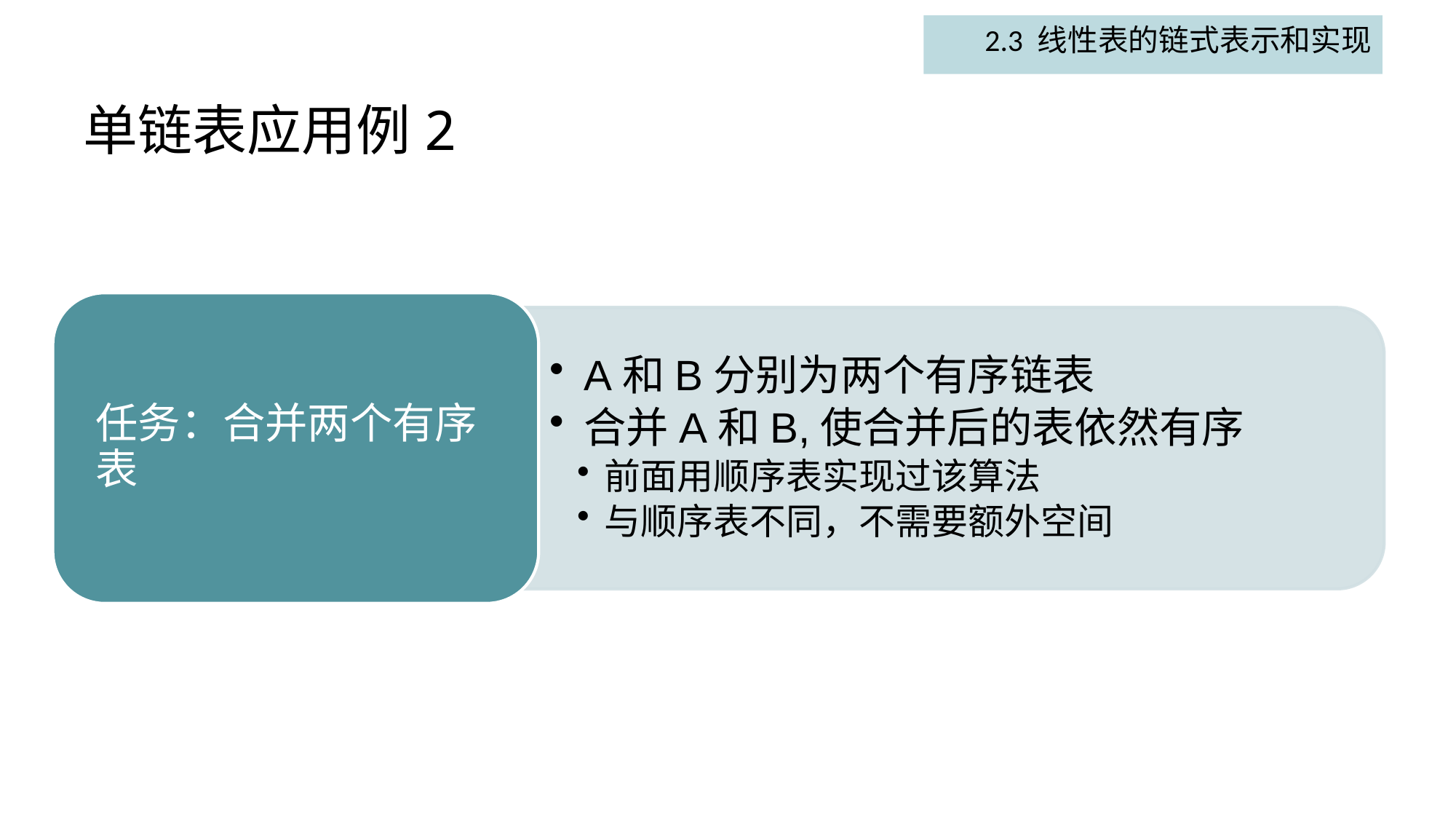

2.3 线性表的链式表示和实现

# 单链表应用例2
A和B分别为两个有序链表
合并A和B,使合并后的表依然有序
前面用顺序表实现过该算法
与顺序表不同，不需要额外空间
任务：合并两个有序表